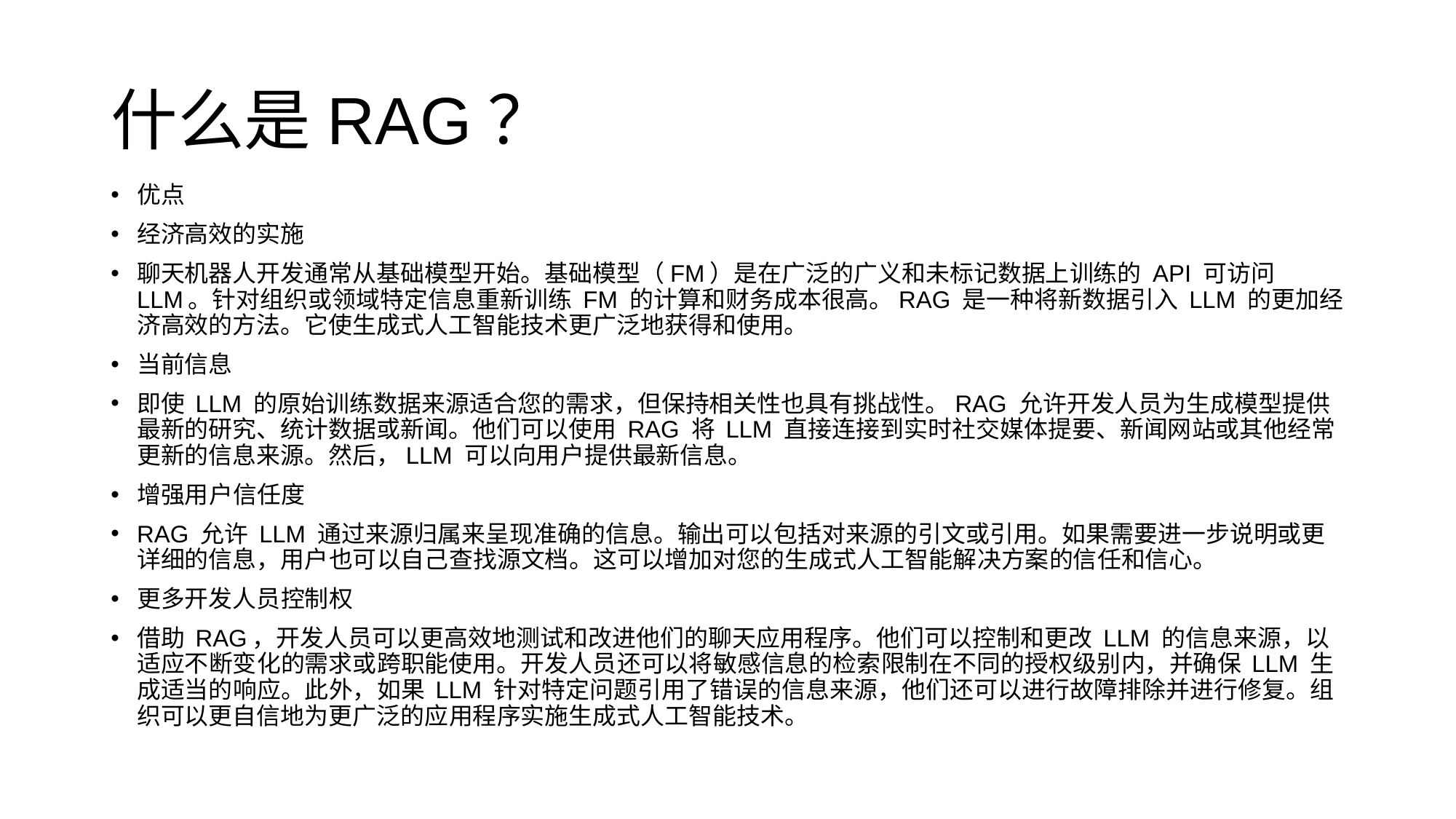

# 什么是RAG？
优点
经济高效的实施
聊天机器人开发通常从基础模型开始。基础模型（FM）是在广泛的广义和未标记数据上训练的 API 可访问 LLM。针对组织或领域特定信息重新训练 FM 的计算和财务成本很高。RAG 是一种将新数据引入 LLM 的更加经济高效的方法。它使生成式人工智能技术更广泛地获得和使用。
当前信息
即使 LLM 的原始训练数据来源适合您的需求，但保持相关性也具有挑战性。RAG 允许开发人员为生成模型提供最新的研究、统计数据或新闻。他们可以使用 RAG 将 LLM 直接连接到实时社交媒体提要、新闻网站或其他经常更新的信息来源。然后，LLM 可以向用户提供最新信息。
增强用户信任度
RAG 允许 LLM 通过来源归属来呈现准确的信息。输出可以包括对来源的引文或引用。如果需要进一步说明或更详细的信息，用户也可以自己查找源文档。这可以增加对您的生成式人工智能解决方案的信任和信心。
更多开发人员控制权
借助 RAG，开发人员可以更高效地测试和改进他们的聊天应用程序。他们可以控制和更改 LLM 的信息来源，以适应不断变化的需求或跨职能使用。开发人员还可以将敏感信息的检索限制在不同的授权级别内，并确保 LLM 生成适当的响应。此外，如果 LLM 针对特定问题引用了错误的信息来源，他们还可以进行故障排除并进行修复。组织可以更自信地为更广泛的应用程序实施生成式人工智能技术。